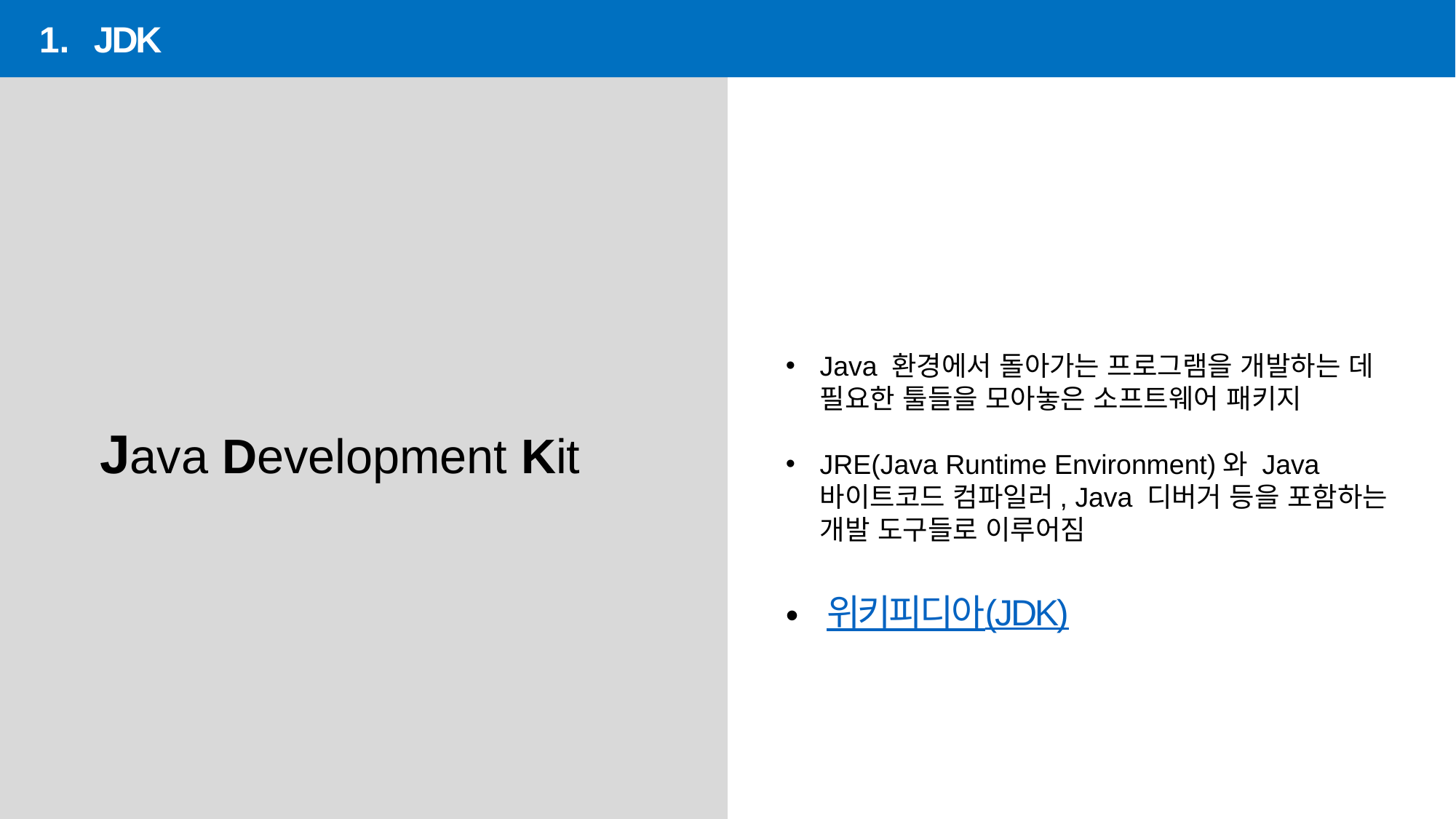

JDK

Java 환경에서 돌아가는 프로그램을 개발하는 데 필요한 툴들을 모아놓은 소프트웨어 패키지

JRE(Java Runtime Environment)와 Java 바이트코드 컴파일러, Java 디버거 등을 포함하는 개발 도구들로 이루어짐

위키피디아(JDK)
Java Development Kit